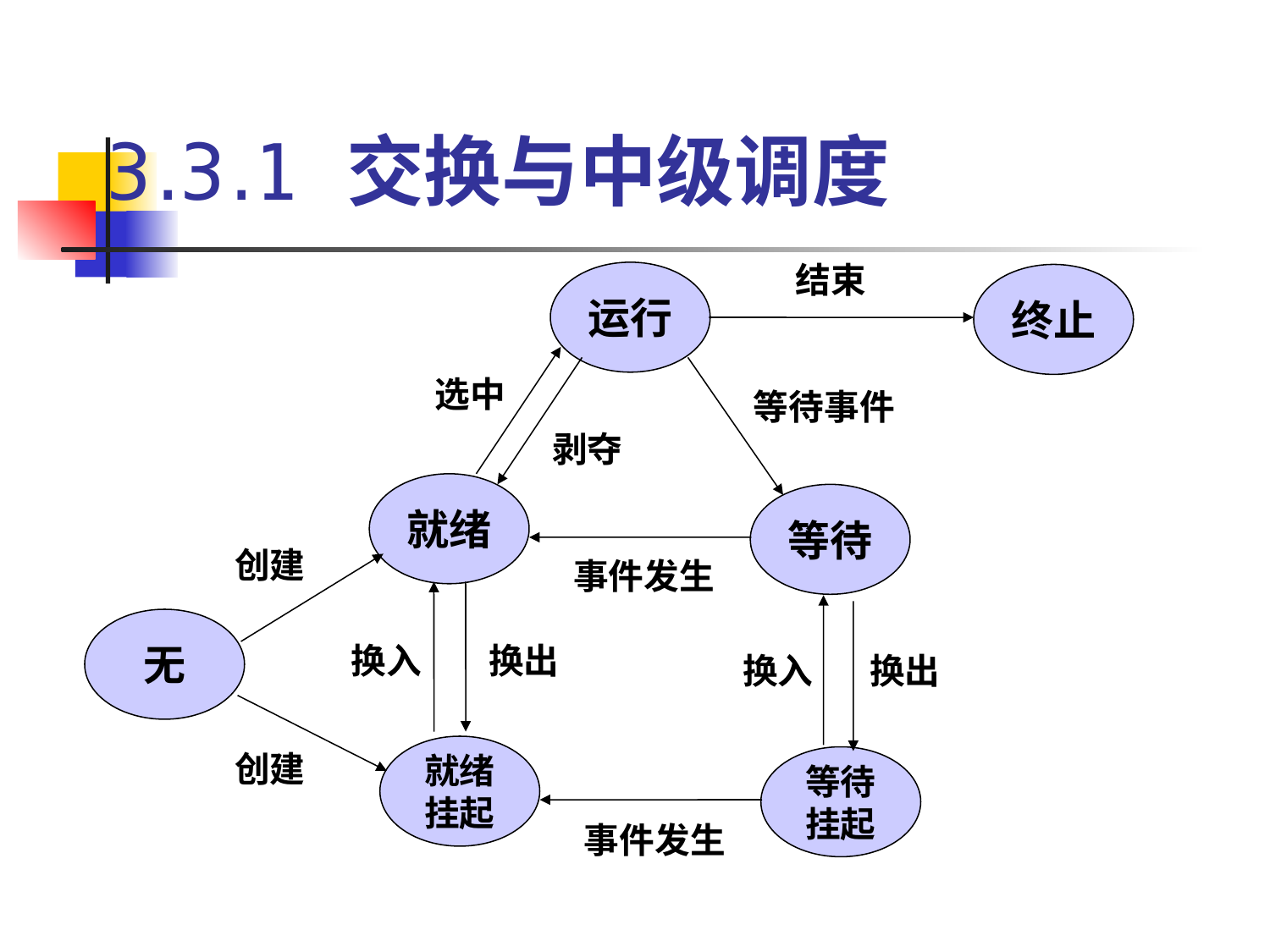

# 3.3.1 交换与中级调度
结束
运行
终止

            选中
等待事件
剥夺
就绪
等待
创建

事件发生

无
换入
换出
换入
换出

就绪
挂起
创建
等待
挂起

事件发生